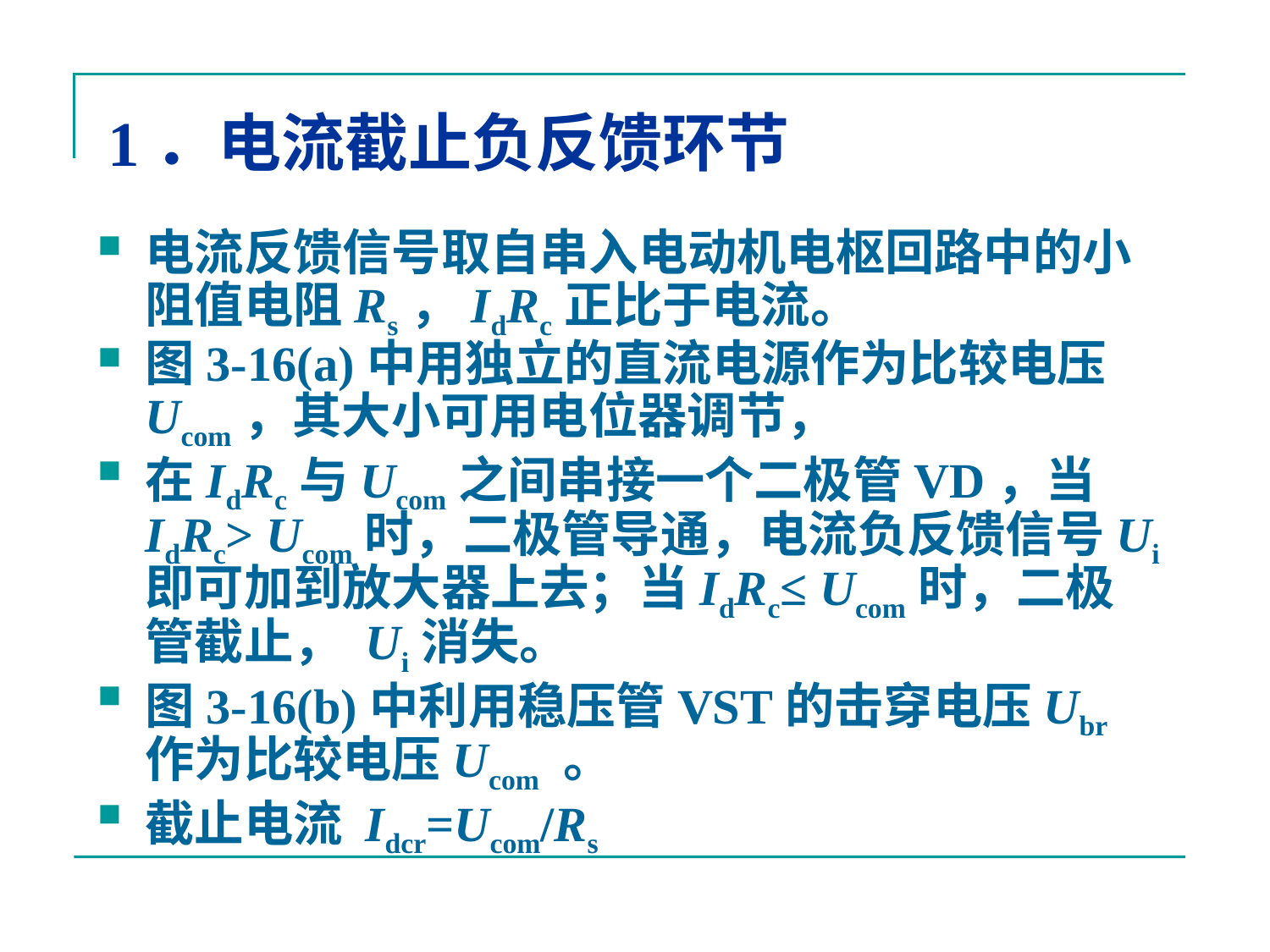

# 1．电流截止负反馈环节
电流反馈信号取自串入电动机电枢回路中的小阻值电阻Rs，IdRc正比于电流。
图3-16(a)中用独立的直流电源作为比较电压Ucom，其大小可用电位器调节，
在IdRc与Ucom之间串接一个二极管VD，当IdRc> Ucom时，二极管导通，电流负反馈信号Ui即可加到放大器上去；当IdRc≤ Ucom时，二极管截止， Ui消失。
图3-16(b)中利用稳压管VST的击穿电压Ubr作为比较电压Ucom 。
截止电流 Idcr=Ucom/Rs